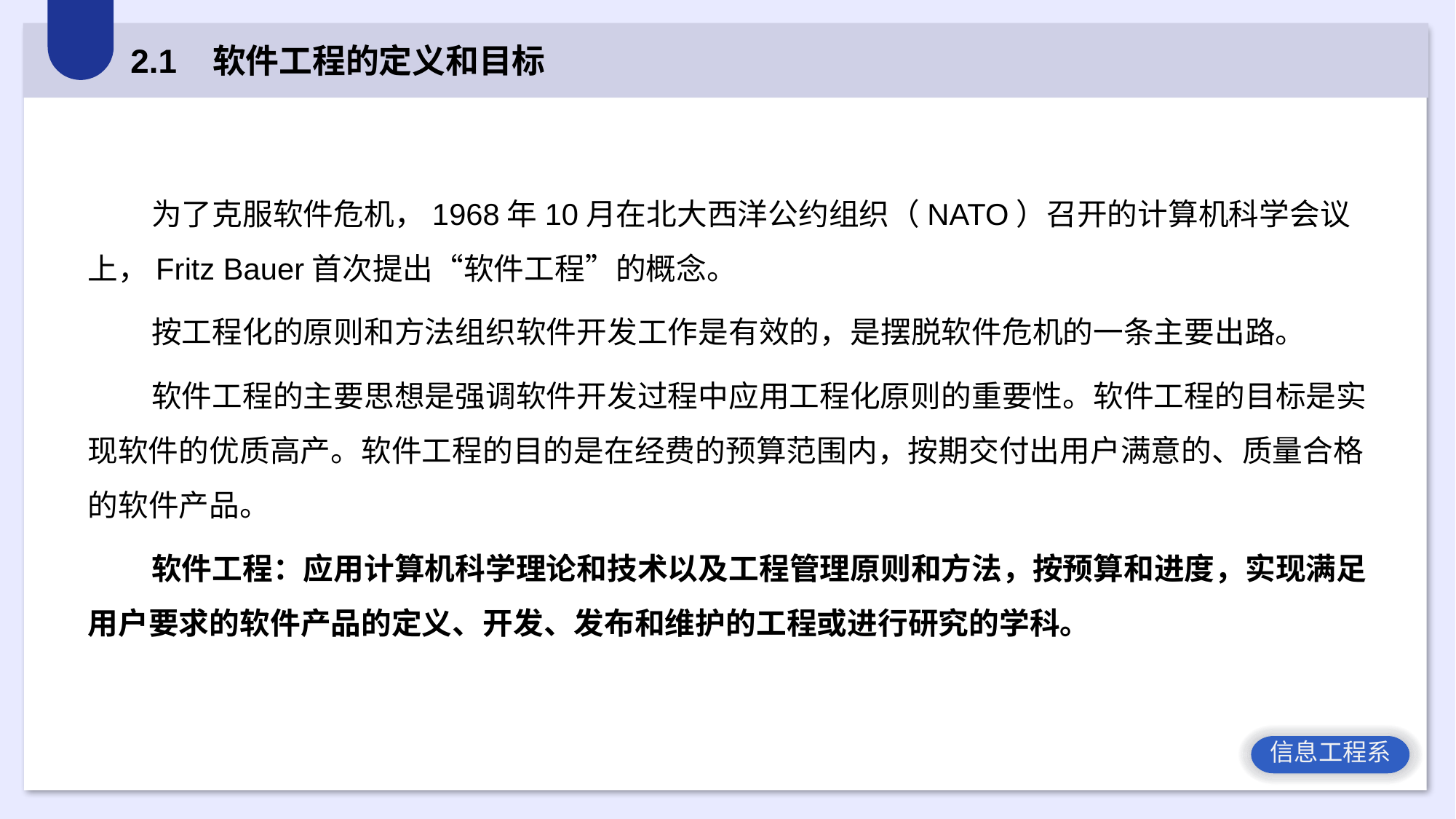

2.1   软件工程的定义和目标
为了克服软件危机，1968年10月在北大西洋公约组织（NATO）召开的计算机科学会议上，Fritz Bauer首次提出“软件工程”的概念。
按工程化的原则和方法组织软件开发工作是有效的，是摆脱软件危机的一条主要出路。
软件工程的主要思想是强调软件开发过程中应用工程化原则的重要性。软件工程的目标是实现软件的优质高产。软件工程的目的是在经费的预算范围内，按期交付出用户满意的、质量合格的软件产品。
软件工程：应用计算机科学理论和技术以及工程管理原则和方法，按预算和进度，实现满足用户要求的软件产品的定义、开发、发布和维护的工程或进行研究的学科。